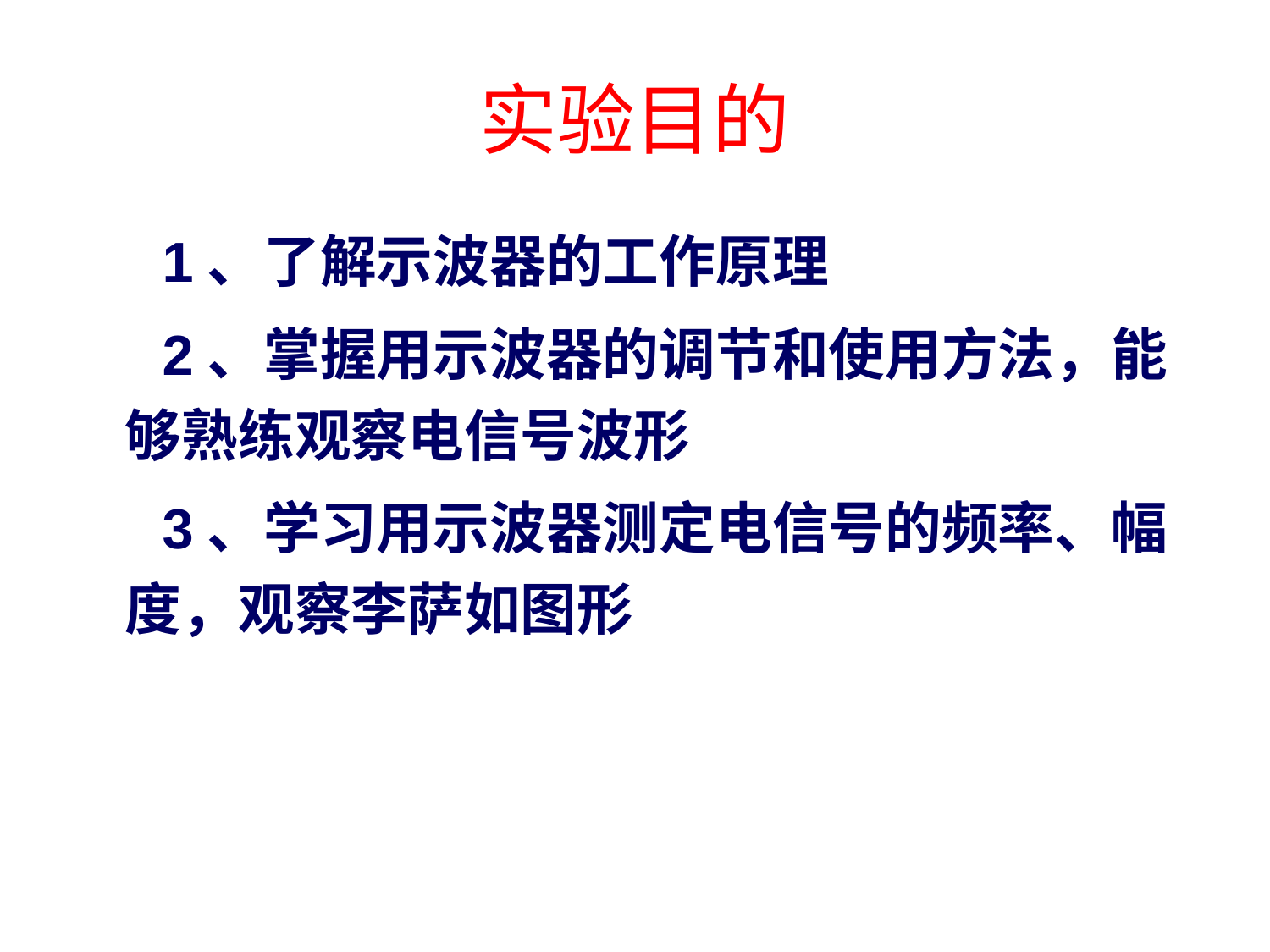

# 实验目的
1、了解示波器的工作原理
2、掌握用示波器的调节和使用方法，能够熟练观察电信号波形
3、学习用示波器测定电信号的频率、幅度，观察李萨如图形